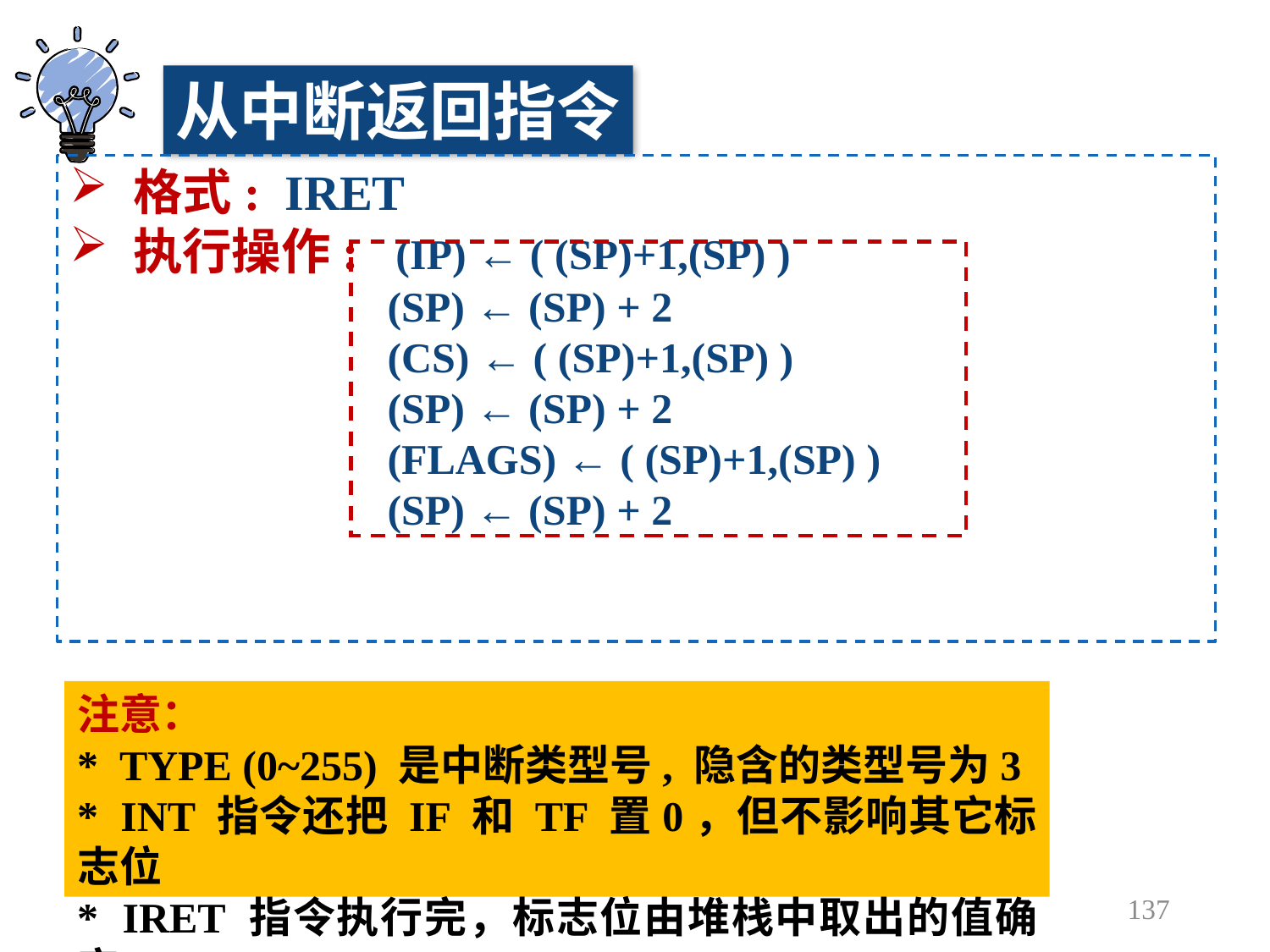

从中断返回指令
格式:  IRET
执行操作:   (IP) ← ( (SP)+1,(SP) )
                              (SP) ← (SP) + 2
                              (CS) ← ( (SP)+1,(SP) )
                              (SP) ← (SP) + 2
                              (FLAGS) ← ( (SP)+1,(SP) )
                              (SP) ← (SP) + 2

注意：
*  TYPE (0~255) 是中断类型号, 隐含的类型号为3
*  INT 指令还把 IF 和 TF 置0，但不影响其它标志位
*  IRET 指令执行完，标志位由堆栈中取出的值确定
137